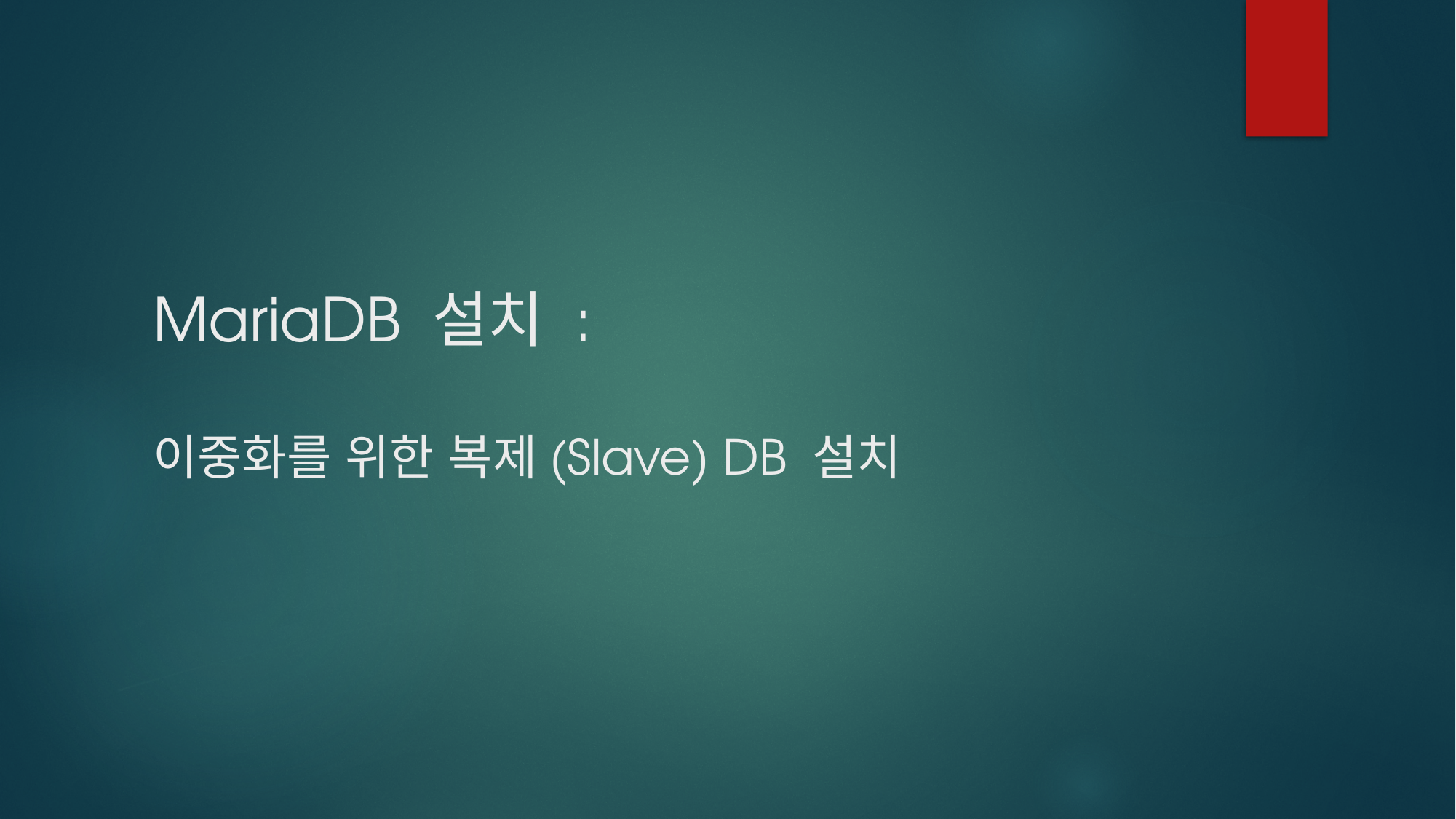

# MariaDB 설치 : 이중화를 위한 복제(Slave) DB 설치